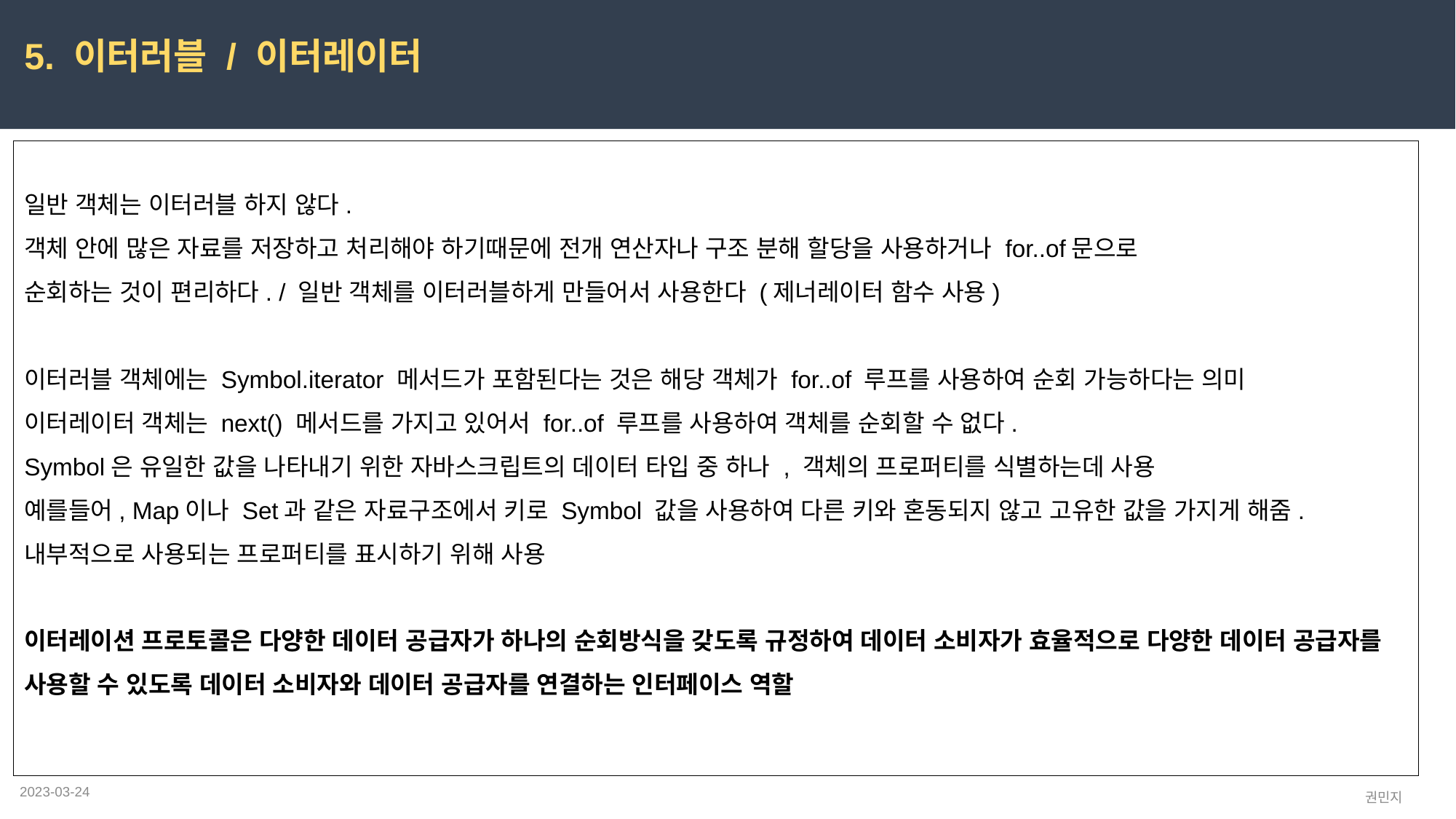

5. 이터러블 / 이터레이터

일반 객체는 이터러블 하지 않다.
객체 안에 많은 자료를 저장하고 처리해야 하기때문에 전개 연산자나 구조 분해 할당을 사용하거나 for..of문으로
순회하는 것이 편리하다. / 일반 객체를 이터러블하게 만들어서 사용한다 (제너레이터 함수 사용)

이터러블 객체에는 Symbol.iterator 메서드가 포함된다는 것은 해당 객체가 for..of 루프를 사용하여 순회 가능하다는 의미
이터레이터 객체는 next() 메서드를 가지고 있어서 for..of 루프를 사용하여 객체를 순회할 수 없다.
Symbol은 유일한 값을 나타내기 위한 자바스크립트의 데이터 타입 중 하나 , 객체의 프로퍼티를 식별하는데 사용
예를들어, Map이나 Set과 같은 자료구조에서 키로 Symbol 값을 사용하여 다른 키와 혼동되지 않고 고유한 값을 가지게 해줌.
내부적으로 사용되는 프로퍼티를 표시하기 위해 사용

이터레이션 프로토콜은 다양한 데이터 공급자가 하나의 순회방식을 갖도록 규정하여 데이터 소비자가 효율적으로 다양한 데이터 공급자를 사용할 수 있도록 데이터 소비자와 데이터 공급자를 연결하는 인터페이스 역할
2023-03-24
권민지